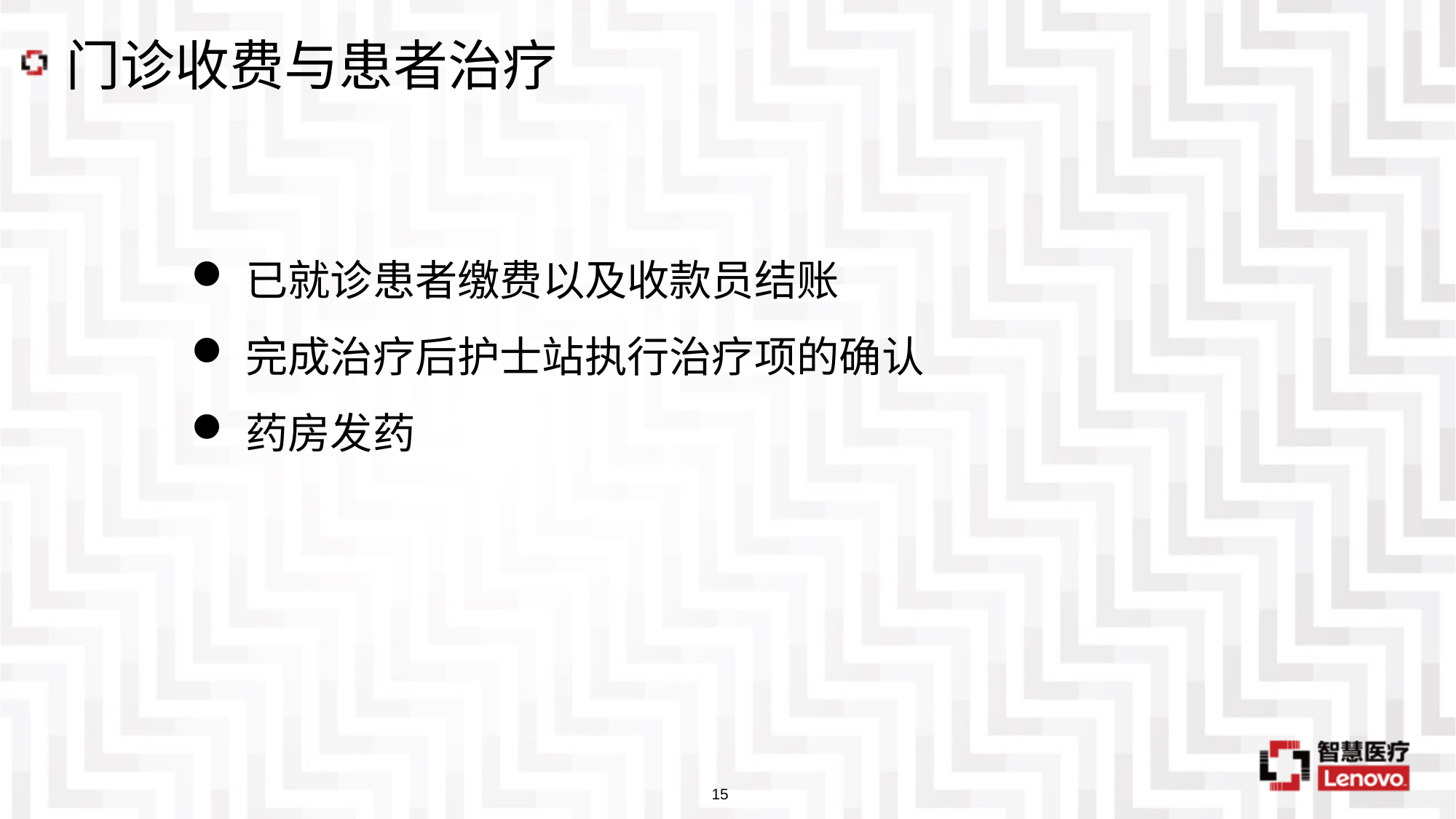

# 门诊收费与患者治疗
已就诊患者缴费以及收款员结账
完成治疗后护士站执行治疗项的确认
药房发药